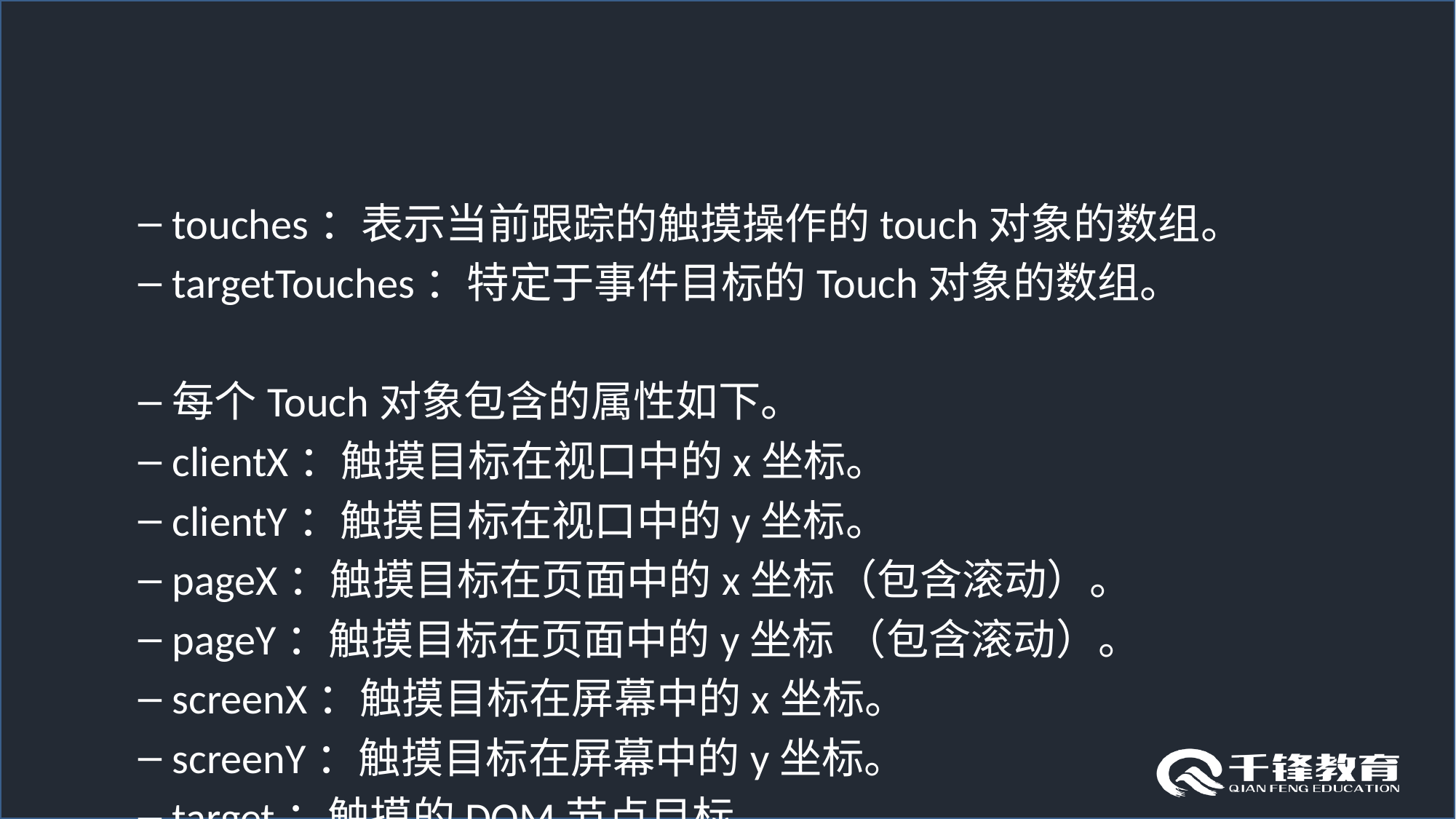

#
touches：表示当前跟踪的触摸操作的touch对象的数组。
targetTouches：特定于事件目标的Touch对象的数组。

每个Touch对象包含的属性如下。
clientX：触摸目标在视口中的x坐标。
clientY：触摸目标在视口中的y坐标。
pageX：触摸目标在页面中的x坐标（包含滚动）。
pageY：触摸目标在页面中的y坐标 （包含滚动）。
screenX：触摸目标在屏幕中的x坐标。
screenY：触摸目标在屏幕中的y坐标。
target：触摸的DOM节点目标。